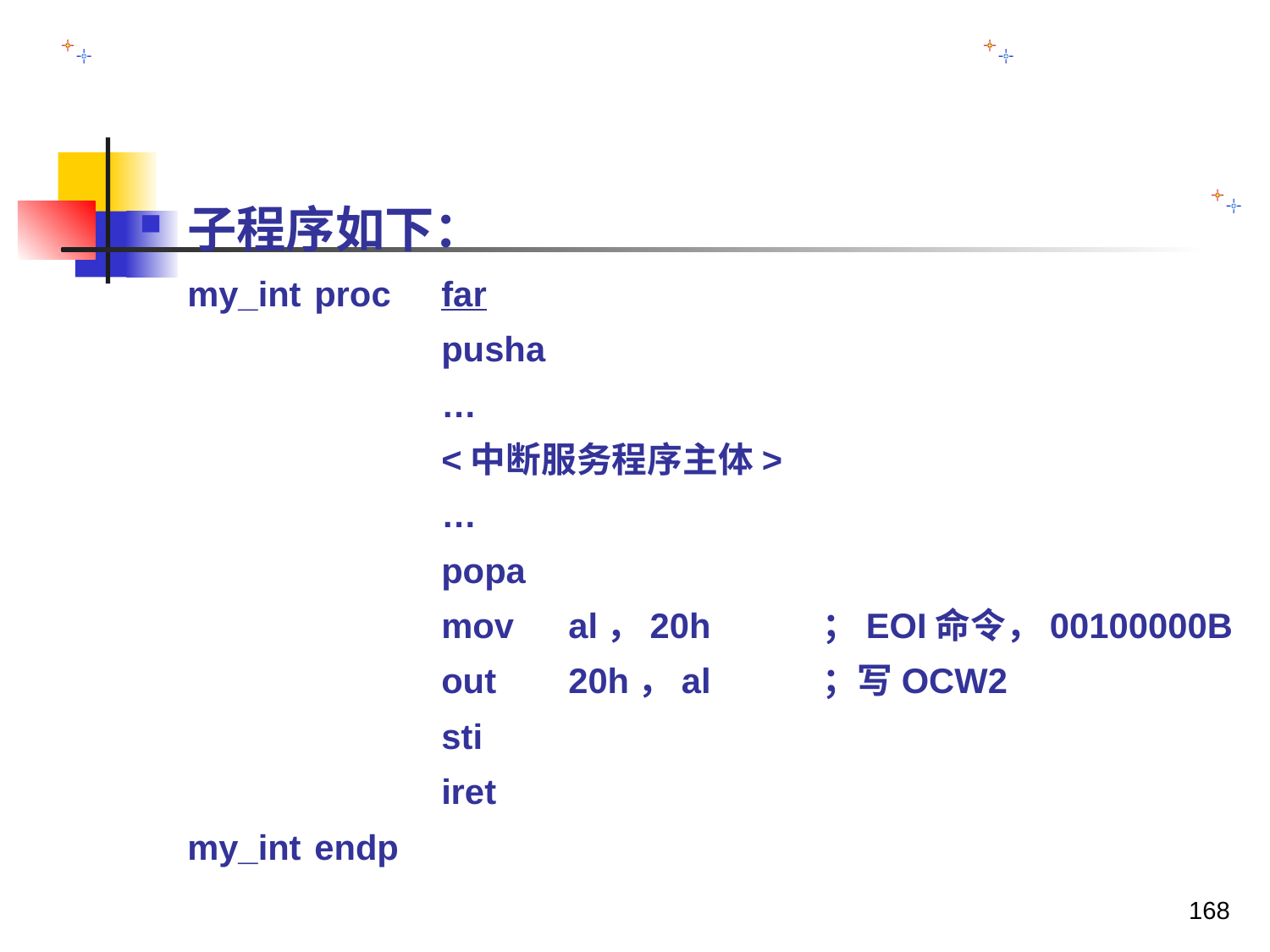

子程序如下：
	my_int 	proc 	far
			pusha
			…
   	 		<中断服务程序主体>
			…
			popa
			mov	al，20h	；EOI命令，00100000B
		  	out	20h，al	；写OCW2
			sti
			iret
	my_int 	endp
168